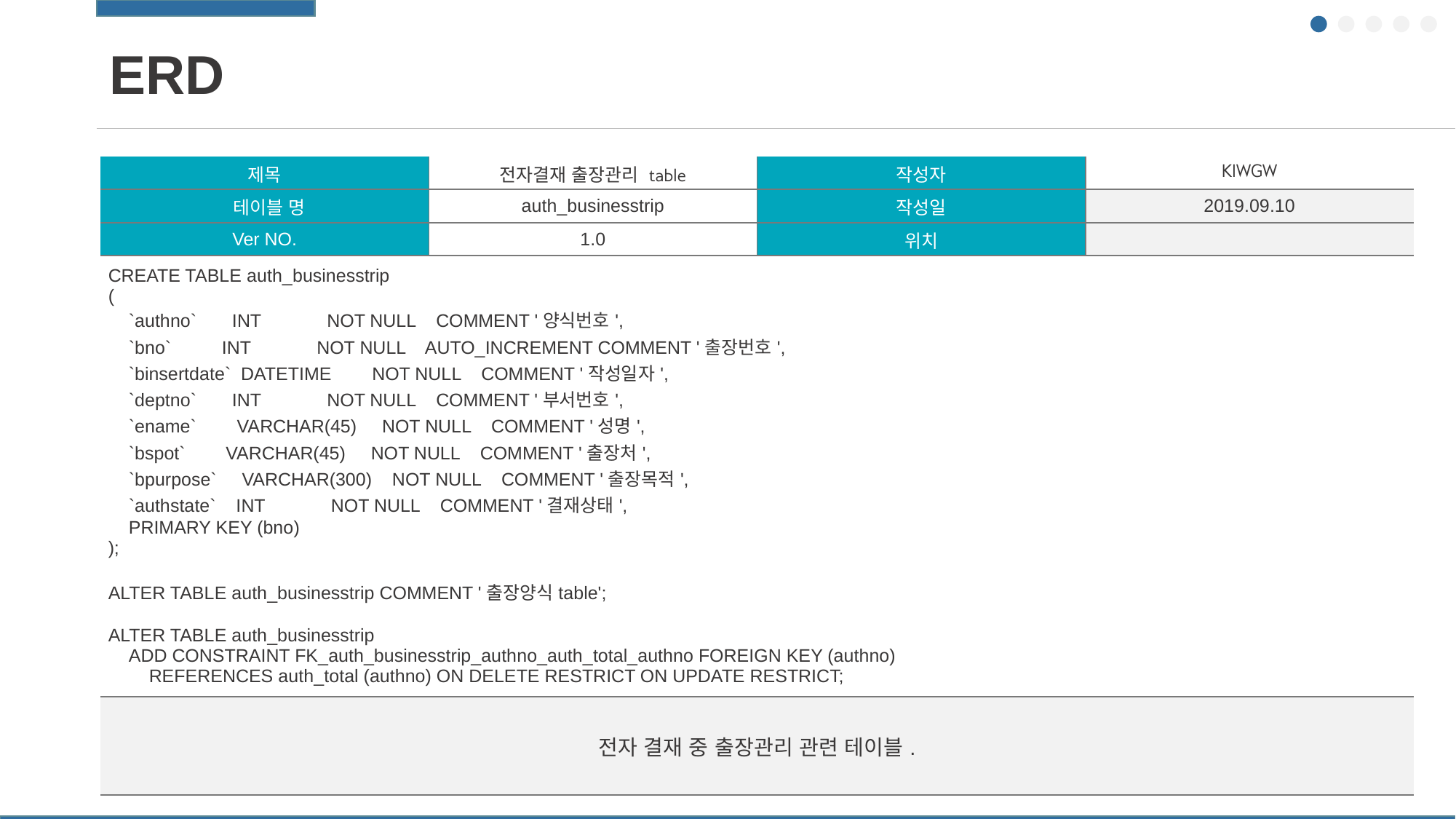

ERD
| 제목 | 전자결재 출장관리 table | 작성자 | KIWGW |
| --- | --- | --- | --- |
| 테이블 명 | auth\_businesstrip | 작성일 | 2019.09.10 |
| Ver NO. | 1.0 | 위치 |  |
| CREATE TABLE auth\_businesstrip ( `authno` INT NOT NULL COMMENT '양식번호', `bno` INT NOT NULL AUTO\_INCREMENT COMMENT '출장번호', `binsertdate` DATETIME NOT NULL COMMENT '작성일자', `deptno` INT NOT NULL COMMENT '부서번호', `ename` VARCHAR(45) NOT NULL COMMENT '성명', `bspot` VARCHAR(45) NOT NULL COMMENT '출장처', `bpurpose` VARCHAR(300) NOT NULL COMMENT '출장목적', `authstate` INT NOT NULL COMMENT '결재상태', PRIMARY KEY (bno) ); ALTER TABLE auth\_businesstrip COMMENT '출장양식table'; ALTER TABLE auth\_businesstrip ADD CONSTRAINT FK\_auth\_businesstrip\_authno\_auth\_total\_authno FOREIGN KEY (authno) REFERENCES auth\_total (authno) ON DELETE RESTRICT ON UPDATE RESTRICT; |  |  |  |
| 전자 결재 중 출장관리 관련 테이블. |  |  |  |